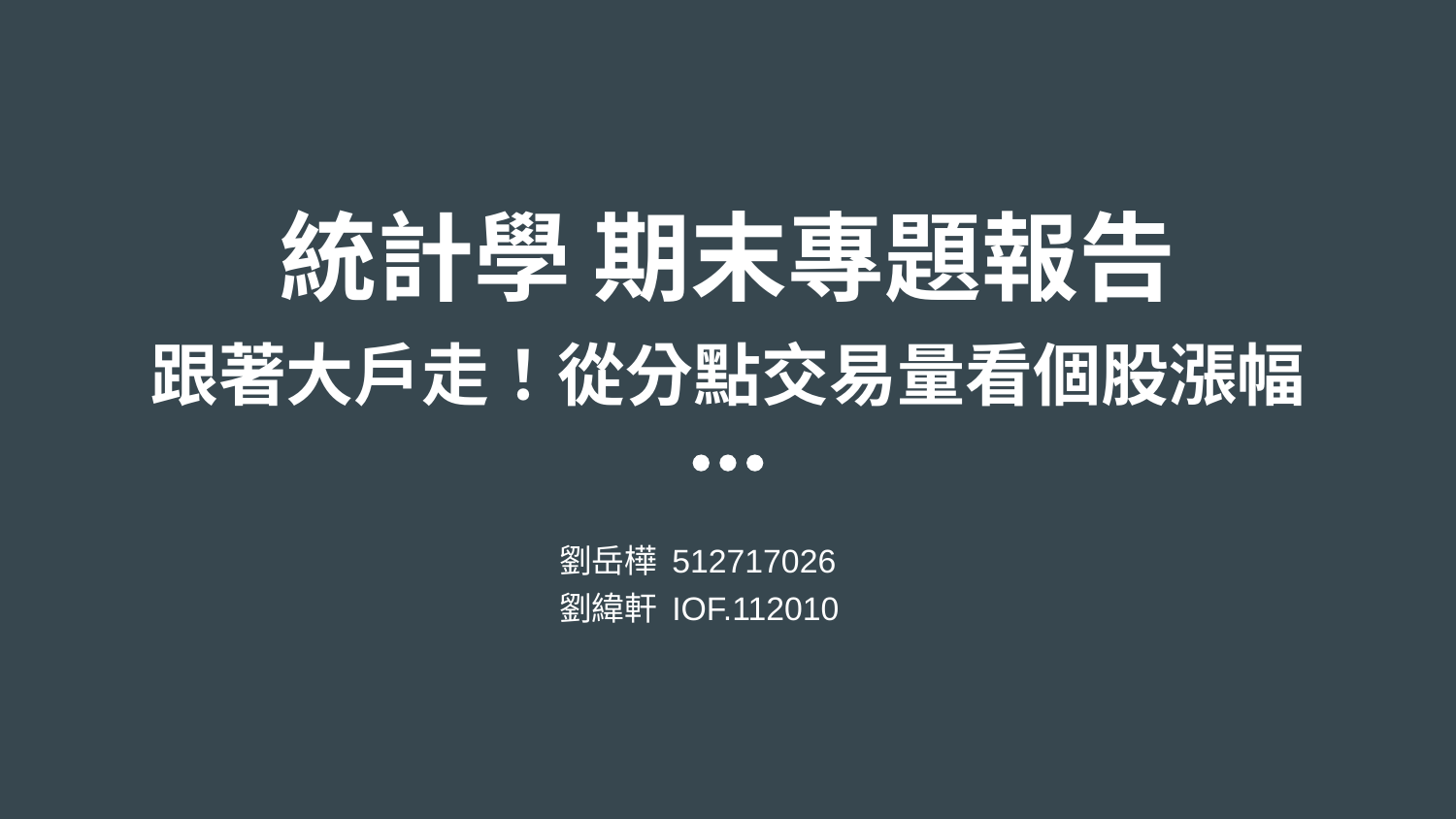

# 統計學 期末專題報告
跟著大戶走！從分點交易量看個股漲幅
劉岳樺 512717026
劉緯軒 IOF.112010